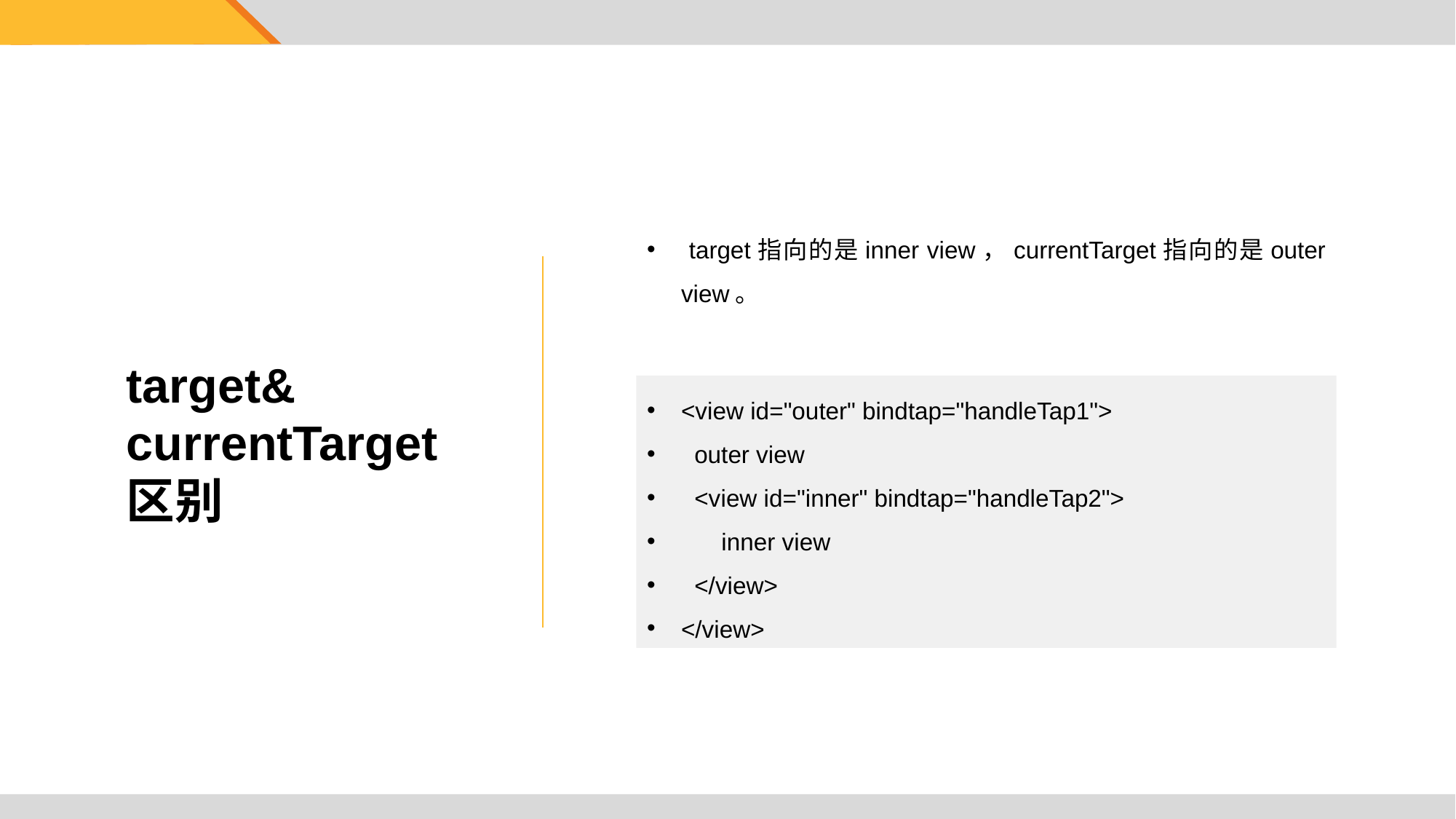

target指向的是inner view，currentTarget指向的是outer view。
target&
currentTarget
区别
<view id="outer" bindtap="handleTap1">
  outer view
  <view id="inner" bindtap="handleTap2">
      inner view
  </view>
</view>